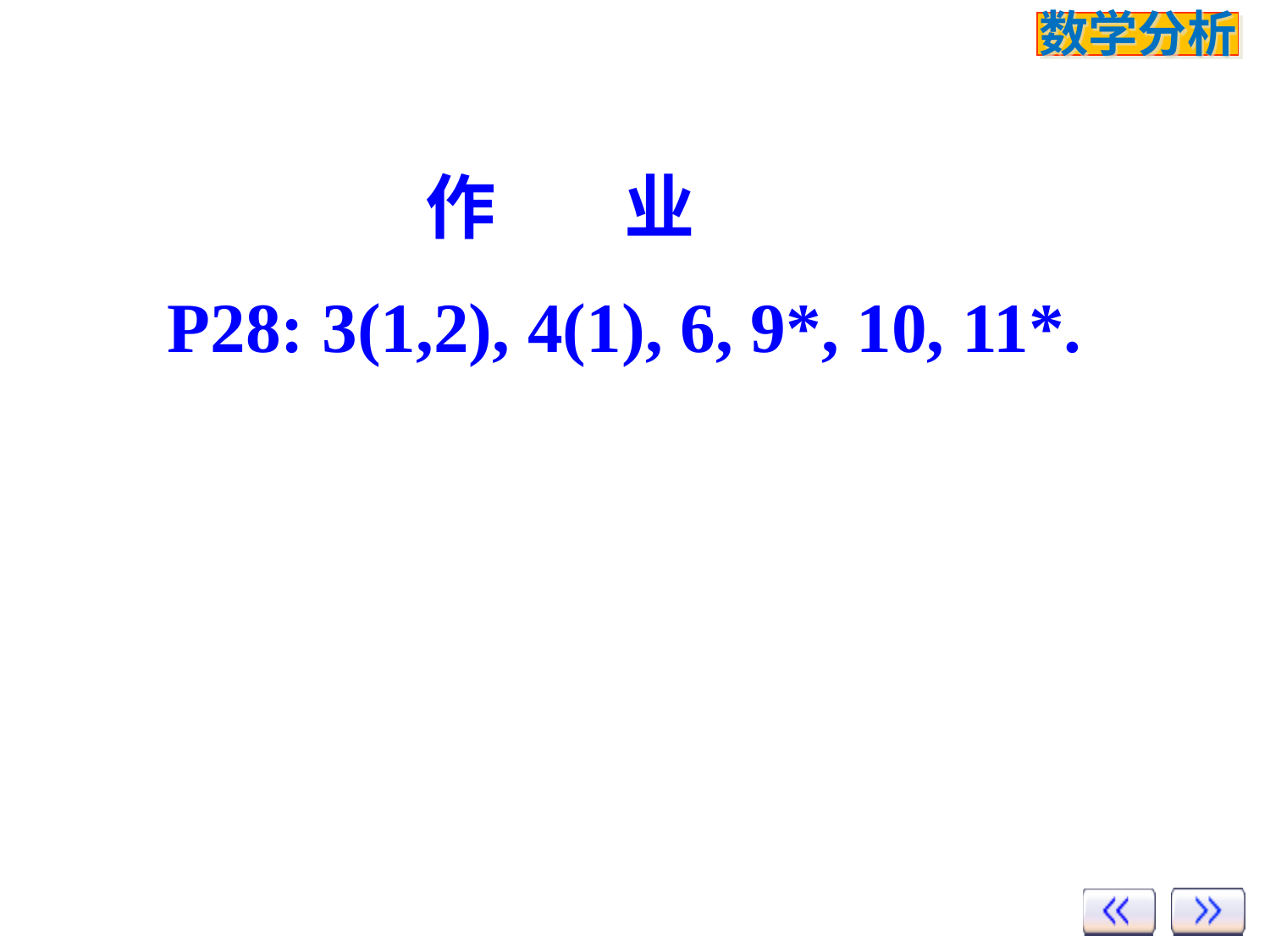

作        业
P28: 3(1,2), 4(1), 6, 9*, 10, 11*.